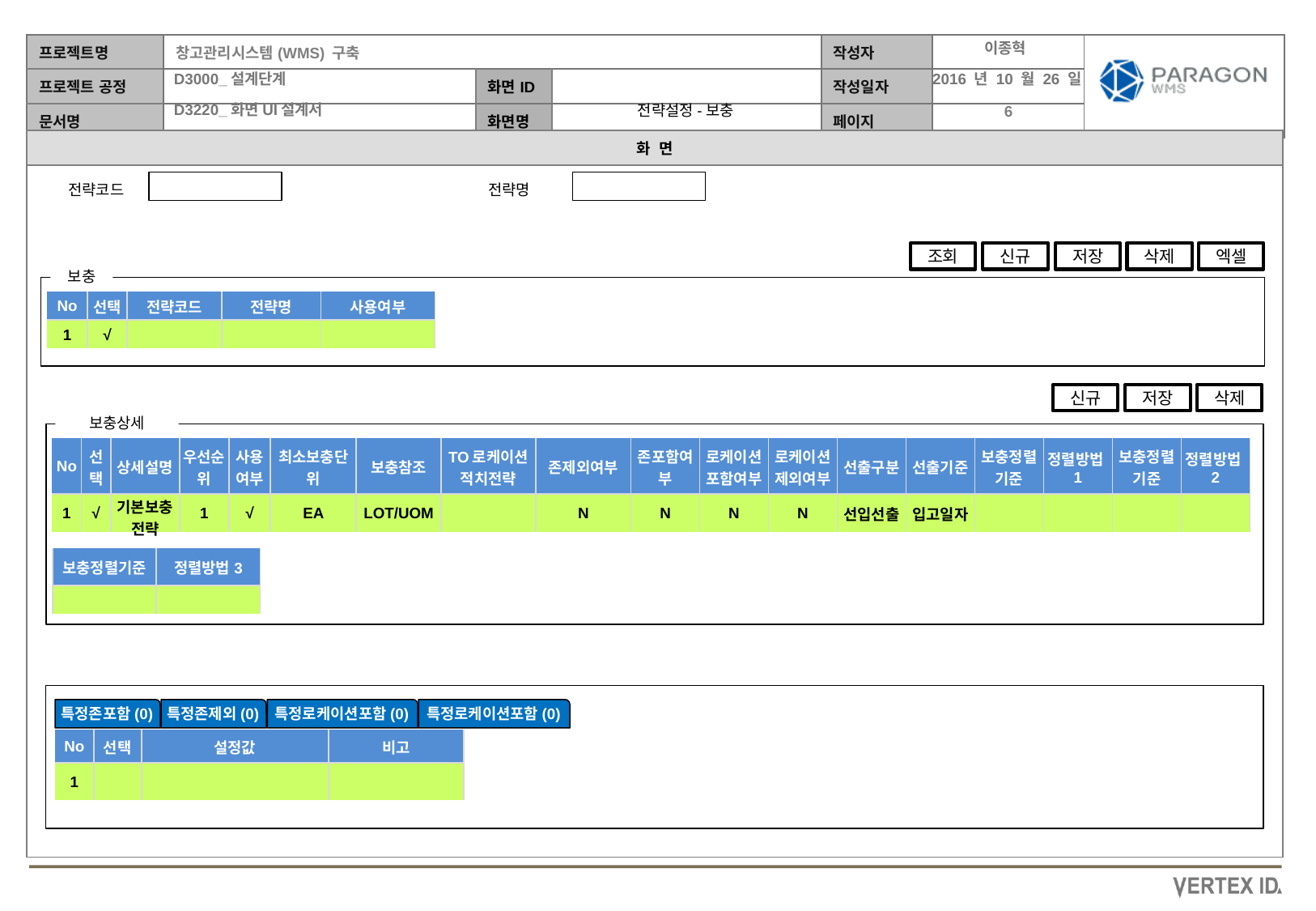

이종혁
2016 년 10 월 26 일
전략설정-보충

전략코드
전략명
조회
신규
저장
삭제
엑셀
보충

| No | 선택 | 전략코드 | 전략명 | 사용여부 |
| --- | --- | --- | --- | --- |
| 1 | √ |  |  |  |
신규
저장
삭제
보충상세

| No | 선택 | 상세설명 | 우선순위 | 사용여부 | 최소보충단위 | 보충참조 | TO로케이션 적치전략 | 존제외여부 | 존포함여부 | 로케이션포함여부 | 로케이션제외여부 | 선출구분 | 선출기준 | 보충정렬기준 | 정렬방법1 | 보충정렬기준 | 정렬방법2 |
| --- | --- | --- | --- | --- | --- | --- | --- | --- | --- | --- | --- | --- | --- | --- | --- | --- | --- |
| 1 | √ | 기본보충 전략 | 1 | √ | EA | LOT/UOM |  | N | N | N | N | 선입선출 | 입고일자 |  |  |  |  |
| 보충정렬기준 | 정렬방법3 |
| --- | --- |
|  |  |

특정존포함(0)
특정존제외(0)
특정로케이션포함(0)
특정로케이션포함(0)
| No | 선택 | 설정값 | 비고 |
| --- | --- | --- | --- |
| 1 |  |  |  |